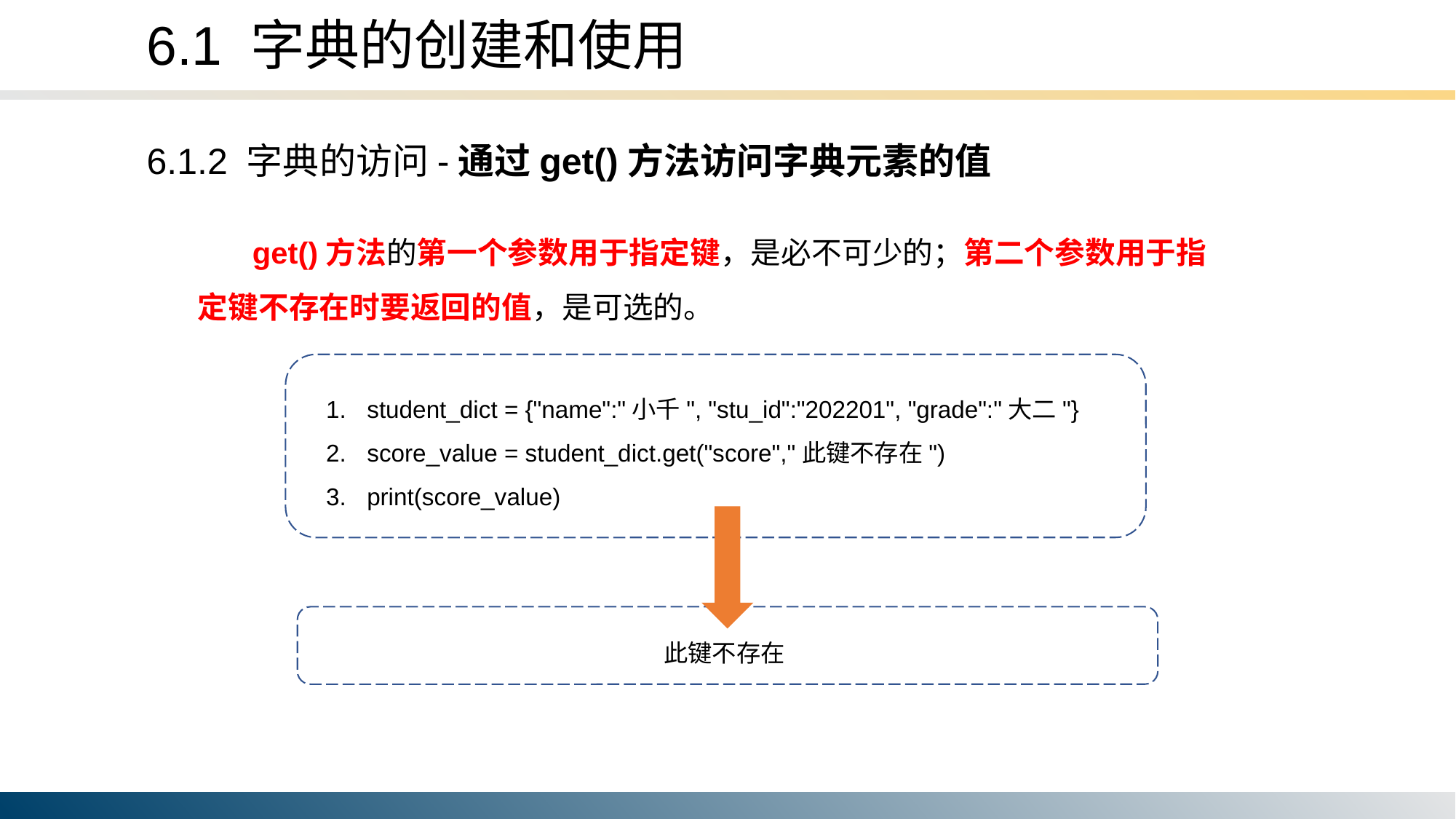

6.1 字典的创建和使用
6.1.2 字典的访问-通过get()方法访问字典元素的值
get()方法的第一个参数用于指定键，是必不可少的；第二个参数用于指定键不存在时要返回的值，是可选的。

student_dict = {"name":"小千", "stu_id":"202201", "grade":"大二"}
score_value = student_dict.get("score","此键不存在")
print(score_value)

此键不存在